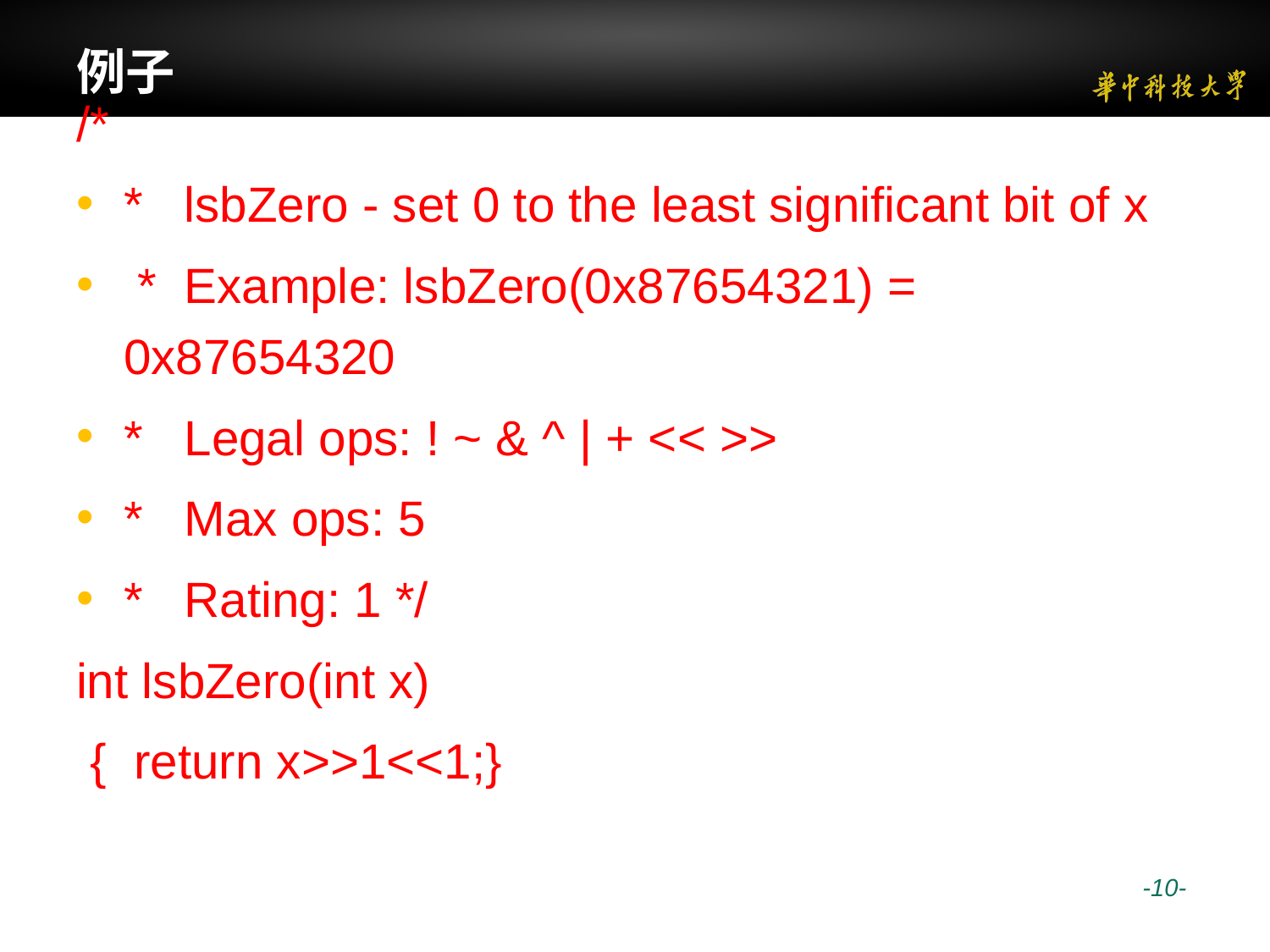

# 例子
/*
*   lsbZero - set 0 to the least significant bit of x
 *  Example: lsbZero(0x87654321) = 0x87654320
*   Legal ops: ! ~ & ^ | + << >>
*   Max ops: 5
*   Rating: 1 */
int lsbZero(int x)
 {  return x>>1<<1;}
 -10-